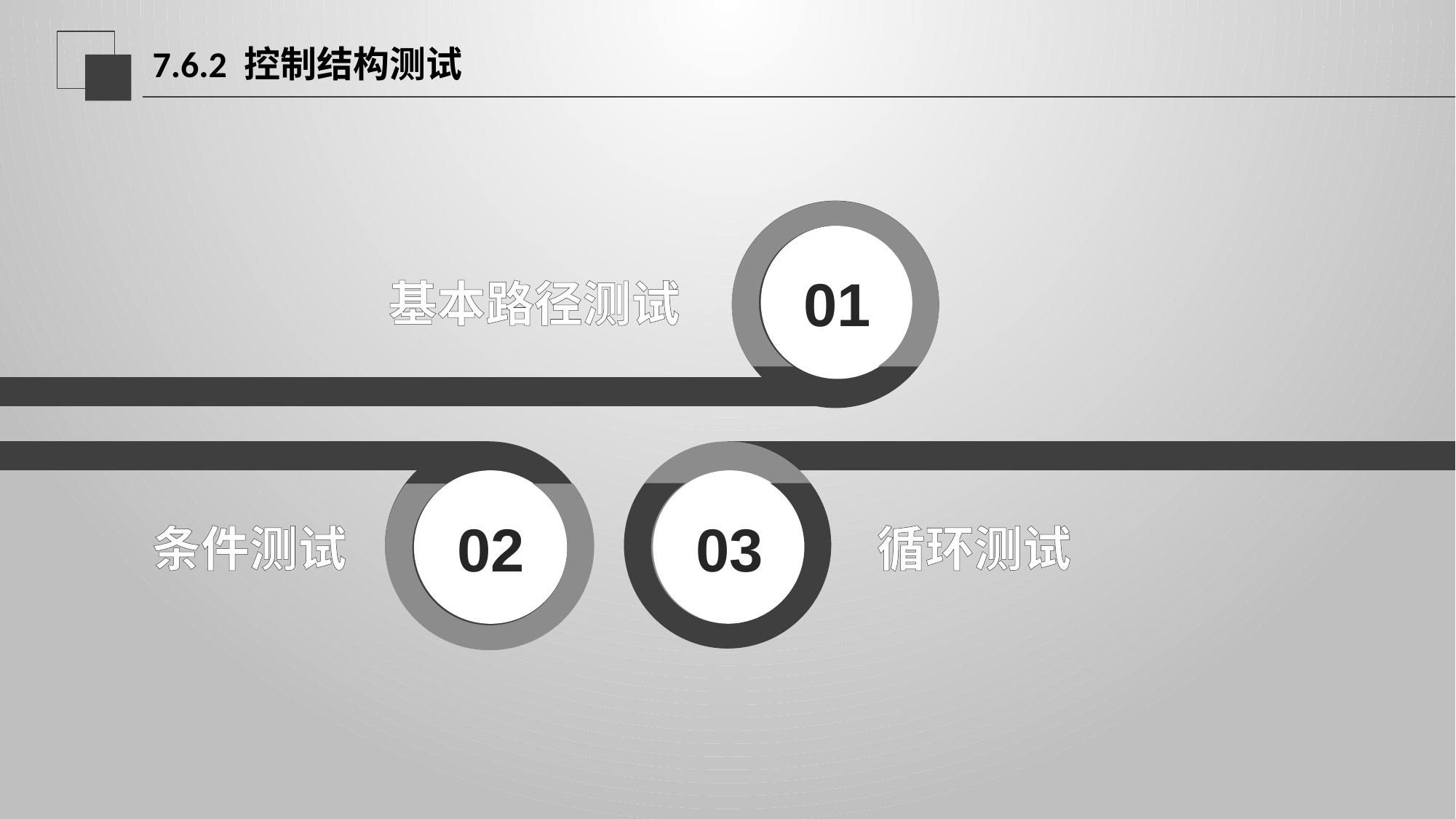

# 7.6.2 控制结构测试

01
基本路径测试

03

02
条件测试
循环测试